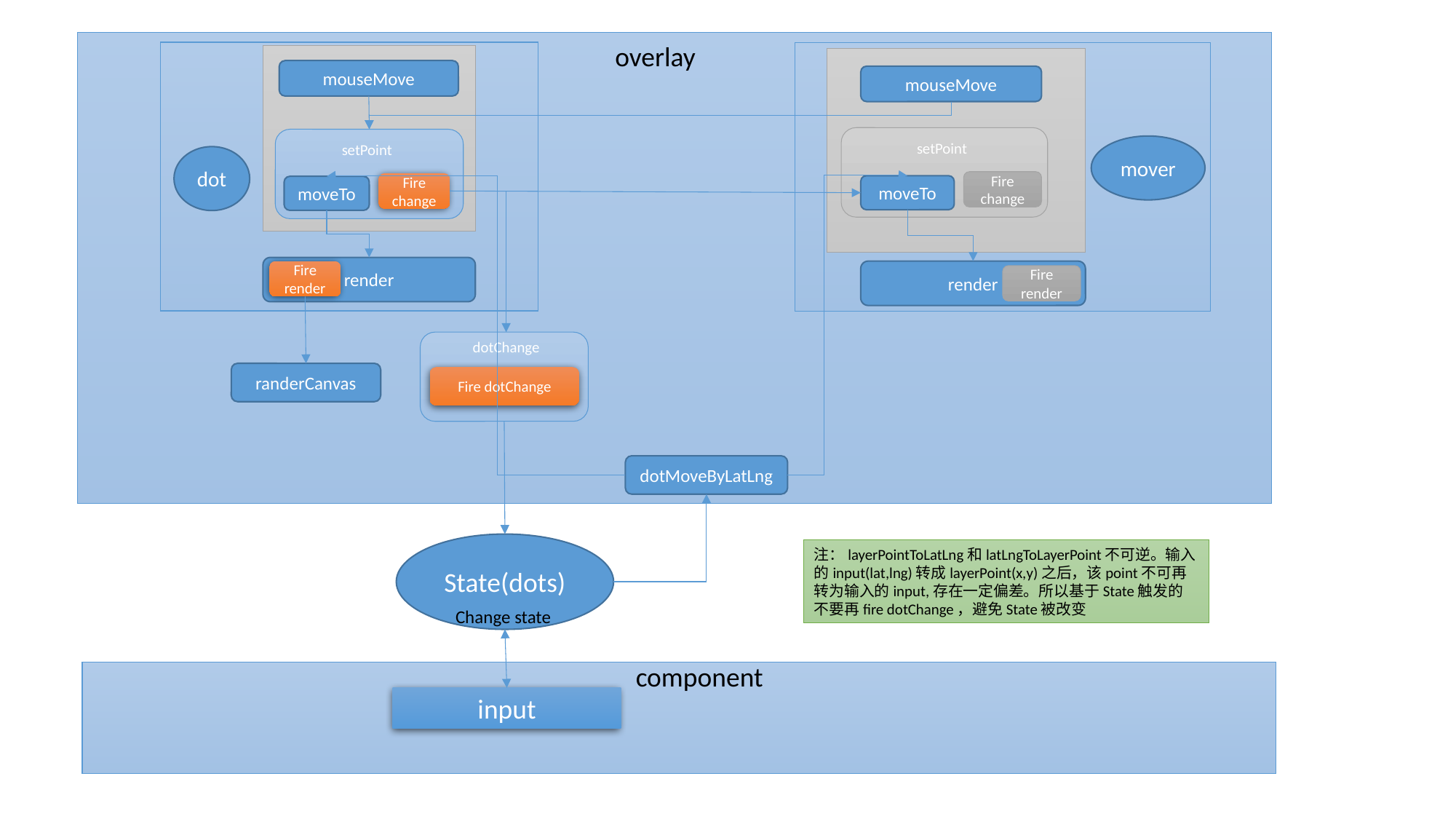

overlay

mouseMove
mouseMove

setPoint
Fire change
moveTo

setPoint
Fire change
moveTo
mover
dot
render
Fire render
render
Fire render

dotChange
Fire dotChange
randerCanvas
dotMoveByLatLng
State(dots)
Change state
注：layerPointToLatLng和latLngToLayerPoint不可逆。输入的input(lat,lng)转成layerPoint(x,y)之后，该point不可再转为输入的input,存在一定偏差。所以基于State触发的不要再fire dotChange，避免State被改变
component

input